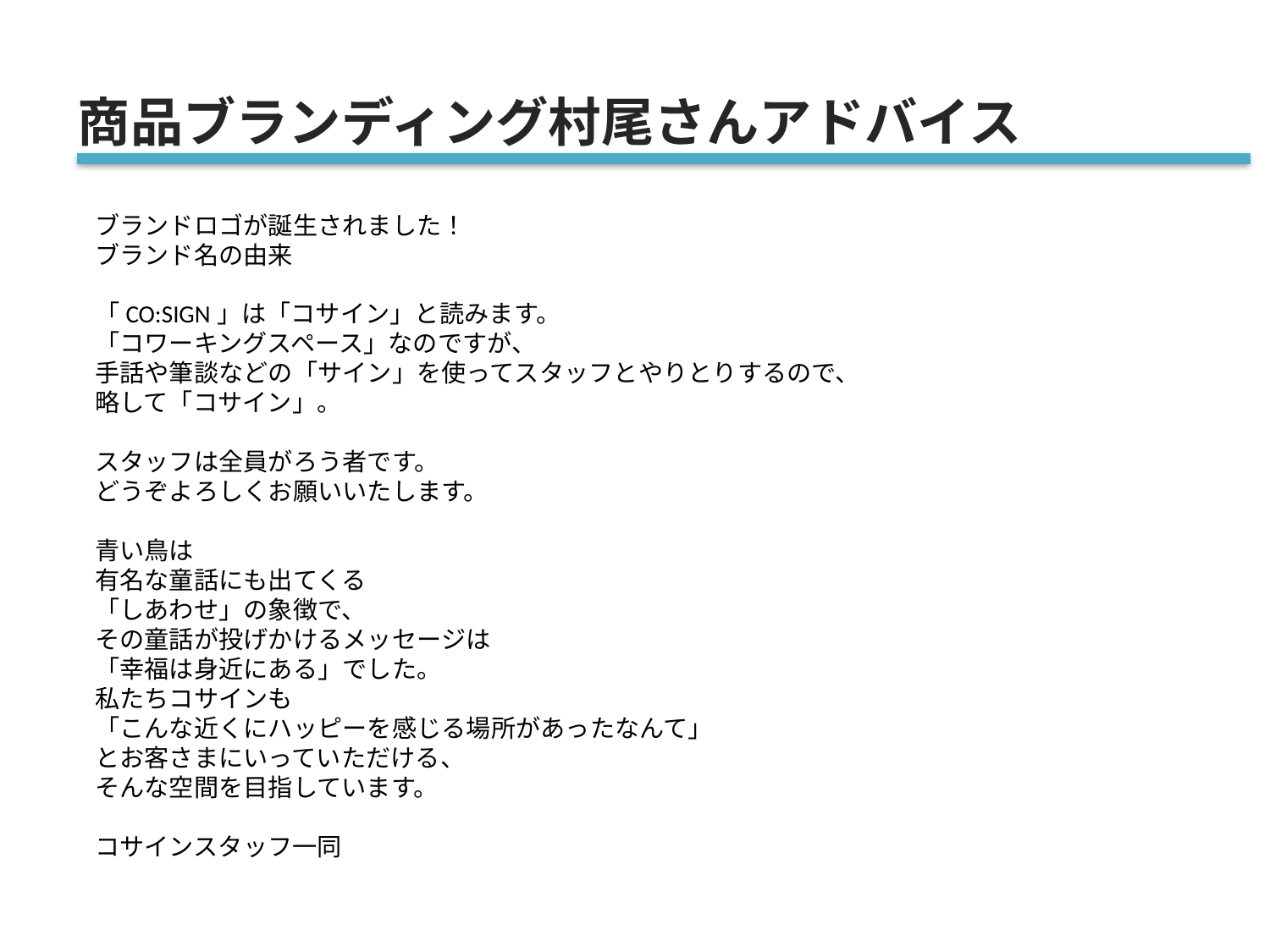

# 商品ブランディング村尾さんアドバイス
ブランドロゴが誕生されました！
ブランド名の由来

「CO:SIGN」は「コサイン」と読みます。
「コワーキングスペース」なのですが、
手話や筆談などの「サイン」を使ってスタッフとやりとりするので、
略して「コサイン」。

スタッフは全員がろう者です。
どうぞよろしくお願いいたします。

青い鳥は
有名な童話にも出てくる
「しあわせ」の象徴で、
その童話が投げかけるメッセージは
「幸福は身近にある」でした。
私たちコサインも
「こんな近くにハッピーを感じる場所があったなんて」
とお客さまにいっていただける、
そんな空間を目指しています。

コサインスタッフ一同